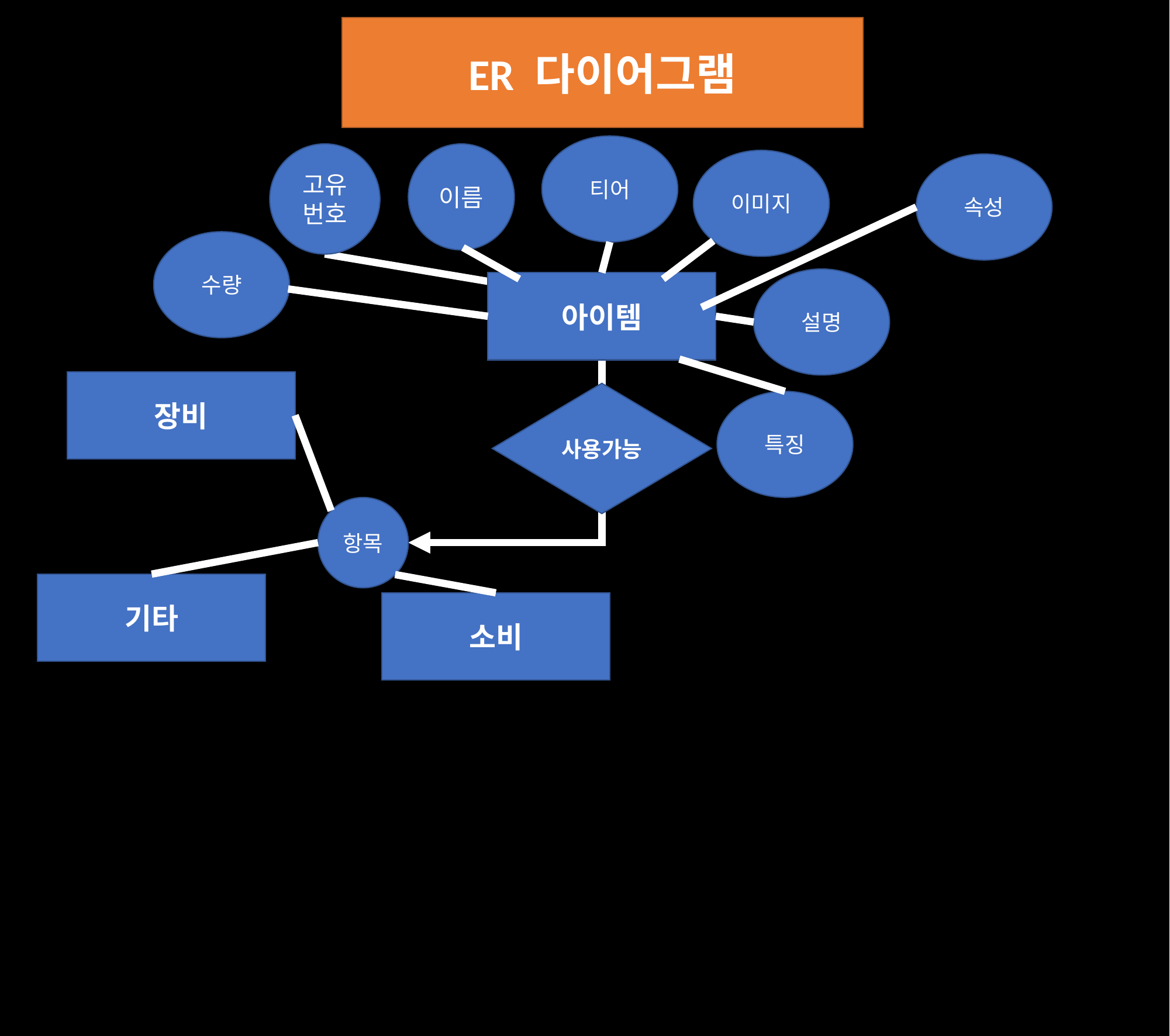

ER 다이어그램
티어
고유번호
이름
이미지
속성
수량
설명
아이템
장비
사용가능
특징
항목
기타
소비